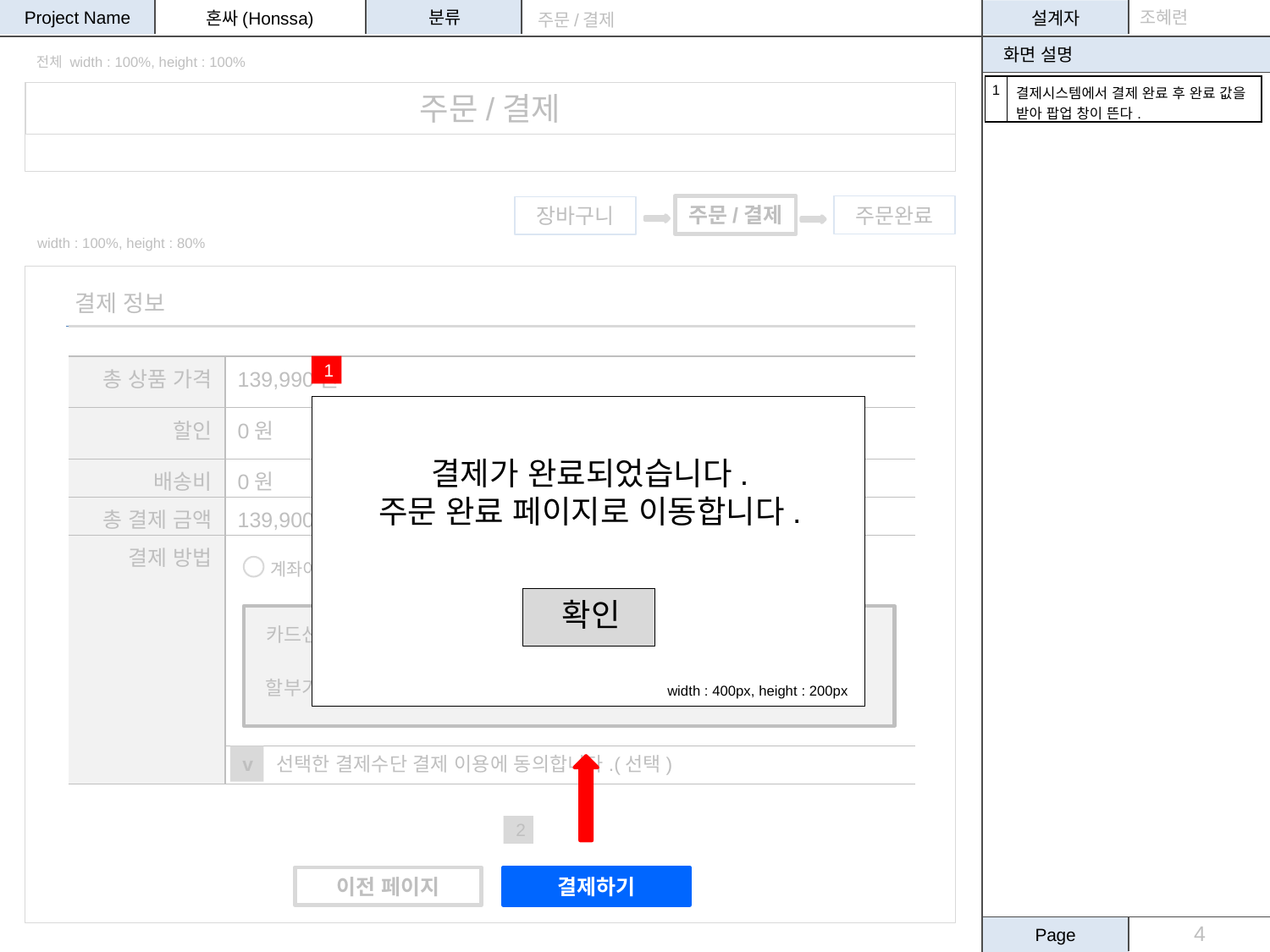

조혜련
주문/결제
전체 width : 100%, height : 100%

| 1 | 결제시스템에서 결제 완료 후 완료 값을 받아 팝업 창이 뜬다. |
| --- | --- |

주문/결제
주문/결제
주문완료
장바구니

width : 100%, height : 80%

결제 정보
| 총 상품 가격 | 139,990원 |
| --- | --- |
| 할인 | 0원 |
| 배송비 | 0원 |
| 총 결제 금액 | 139,900원 |
| 결제 방법 |  |
|  |  |
1

결제가 완료되었습니다.
주문 완료 페이지로 이동합니다.
신용/체크카드
계좌이체
1

확인

카드선택
삼성카드  / 123445******123456                ▼

일시불                 ▼
할부기간

width : 400px, height : 200px
v
선택한 결제수단 결제 이용에 동의합니다.(선택)

2
이전 페이지
결제하기
4